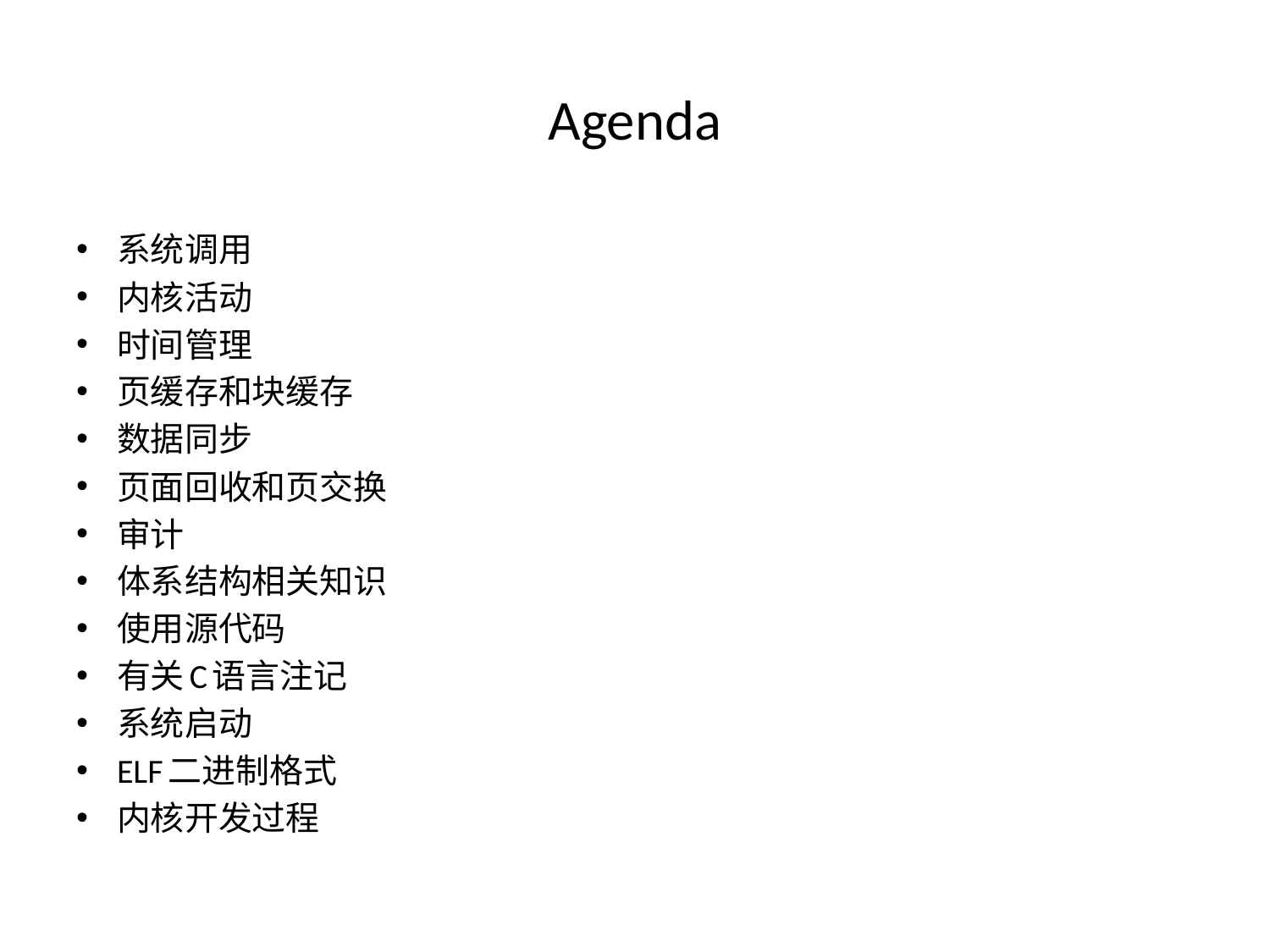

# Agenda
系统调用
内核活动
时间管理
页缓存和块缓存
数据同步
页面回收和页交换
审计
体系结构相关知识
使用源代码
有关C语言注记
系统启动
ELF二进制格式
内核开发过程